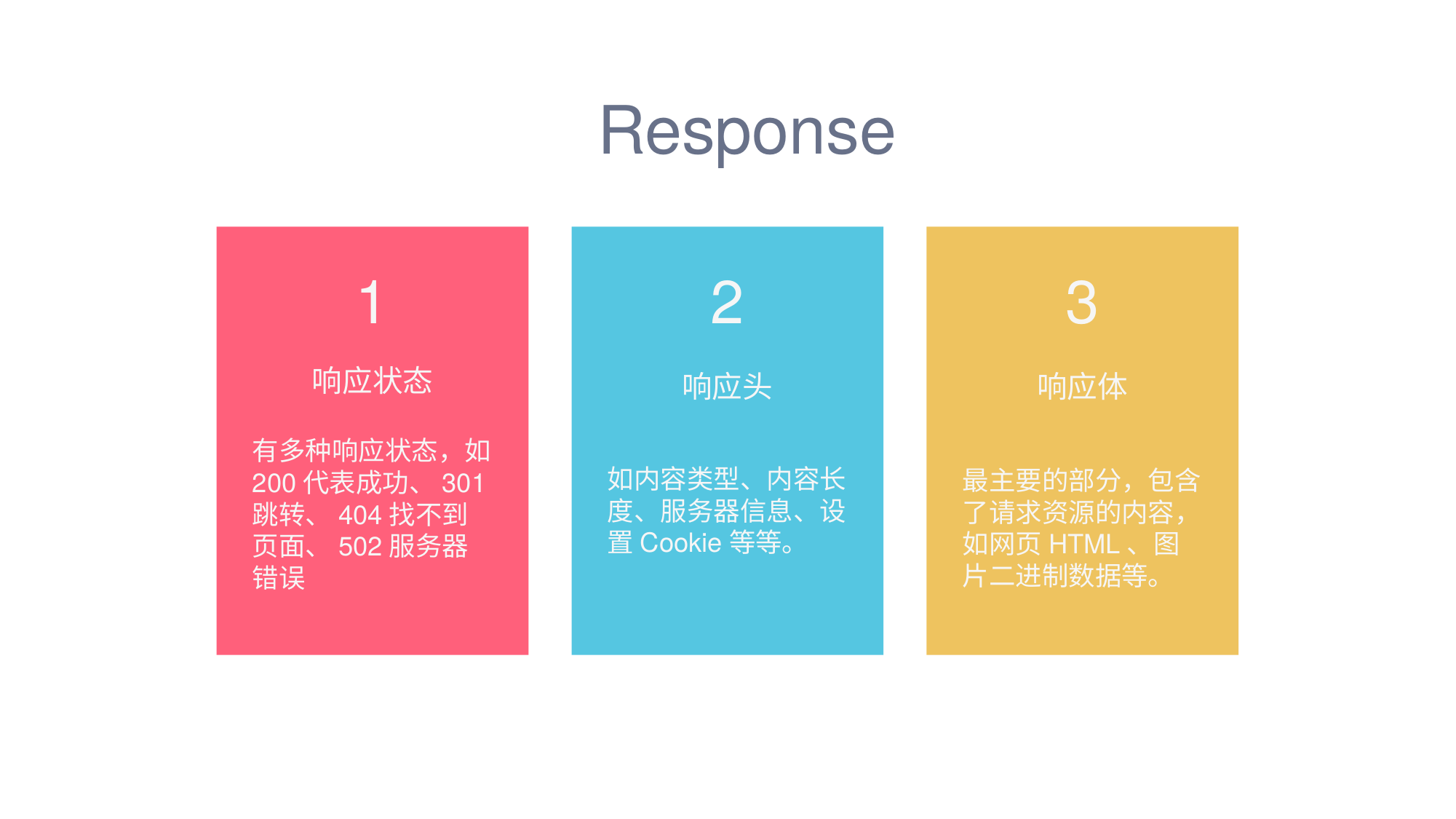

Response

1
响应状态
有多种响应状态，如200代表成功、301跳转、404找不到页面、502服务器错误

2
3
响应头
响应体
如内容类型、内容长度、服务器信息、设置Cookie等等。
最主要的部分，包含了请求资源的内容，如网页HTML、图片二进制数据等。